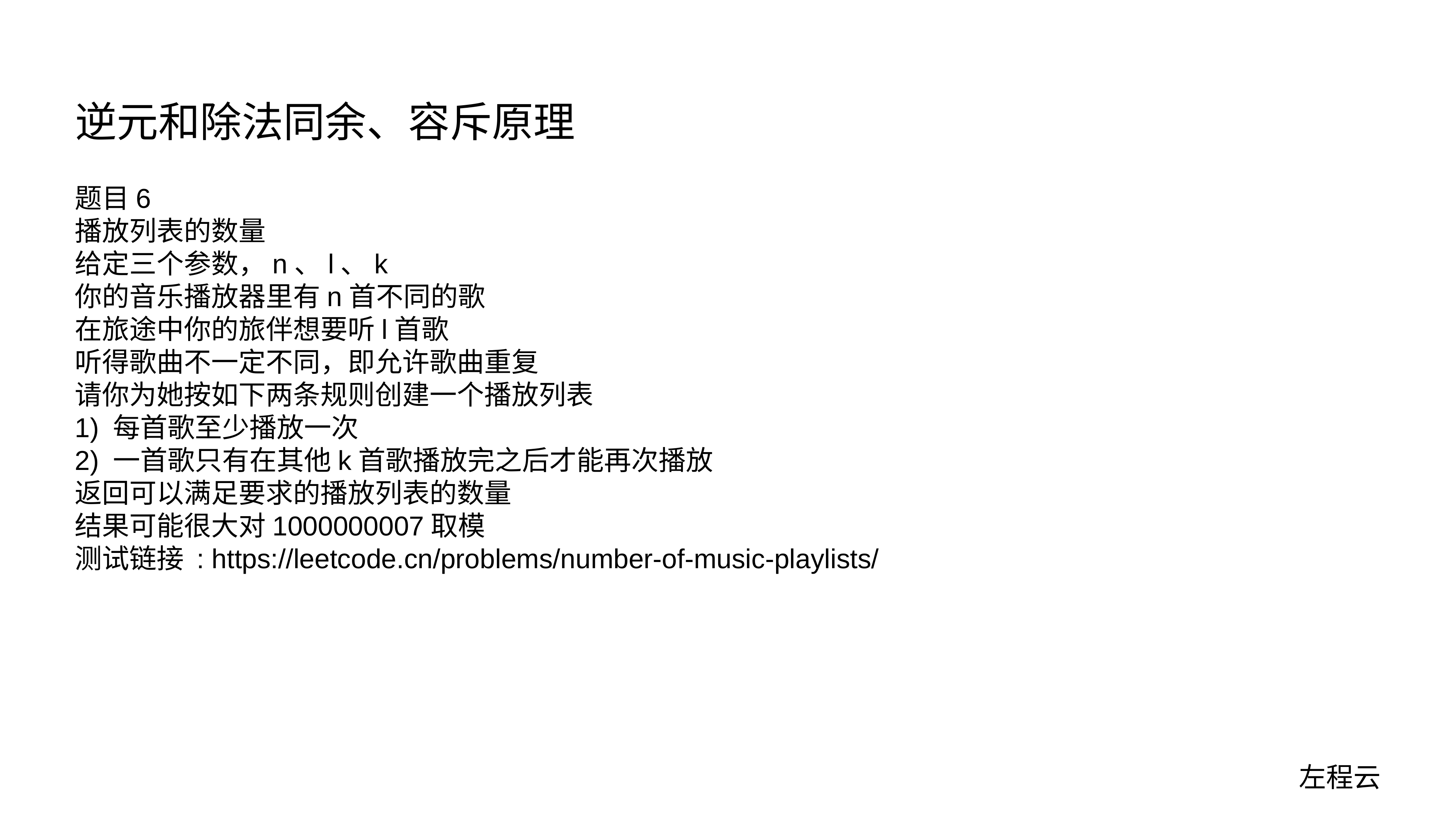

# 逆元和除法同余、容斥原理
题目6
播放列表的数量
给定三个参数，n、l、k
你的音乐播放器里有n首不同的歌
在旅途中你的旅伴想要听l首歌
听得歌曲不一定不同，即允许歌曲重复
请你为她按如下两条规则创建一个播放列表
1) 每首歌至少播放一次
2) 一首歌只有在其他k首歌播放完之后才能再次播放
返回可以满足要求的播放列表的数量
结果可能很大对1000000007取模
测试链接 : https://leetcode.cn/problems/number-of-music-playlists/
左程云